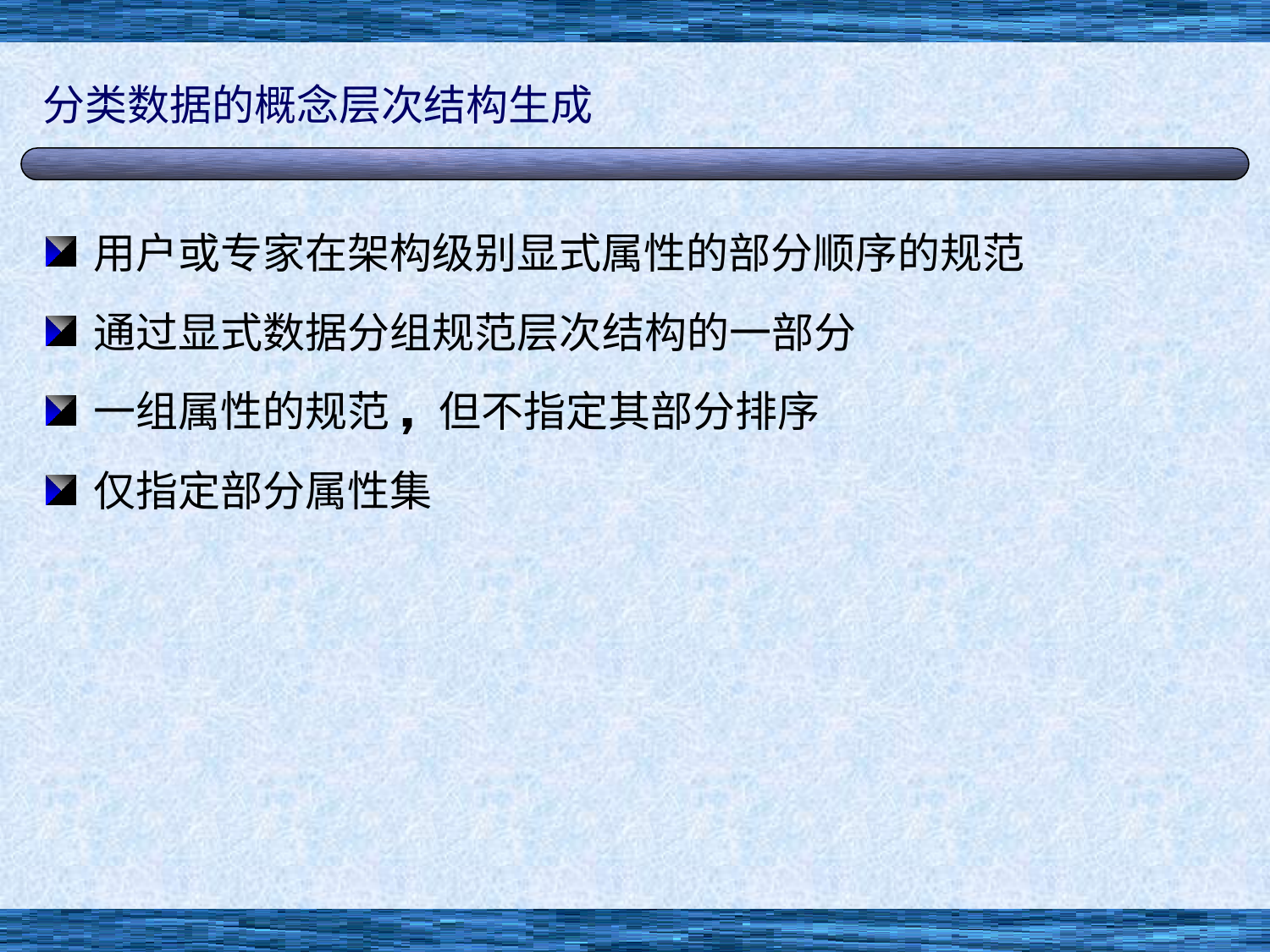

# 分类数据的概念层次结构生成
用户或专家在架构级别显式属性的部分顺序的规范
通过显式数据分组规范层次结构的一部分
一组属性的规范, 但不指定其部分排序
仅指定部分属性集